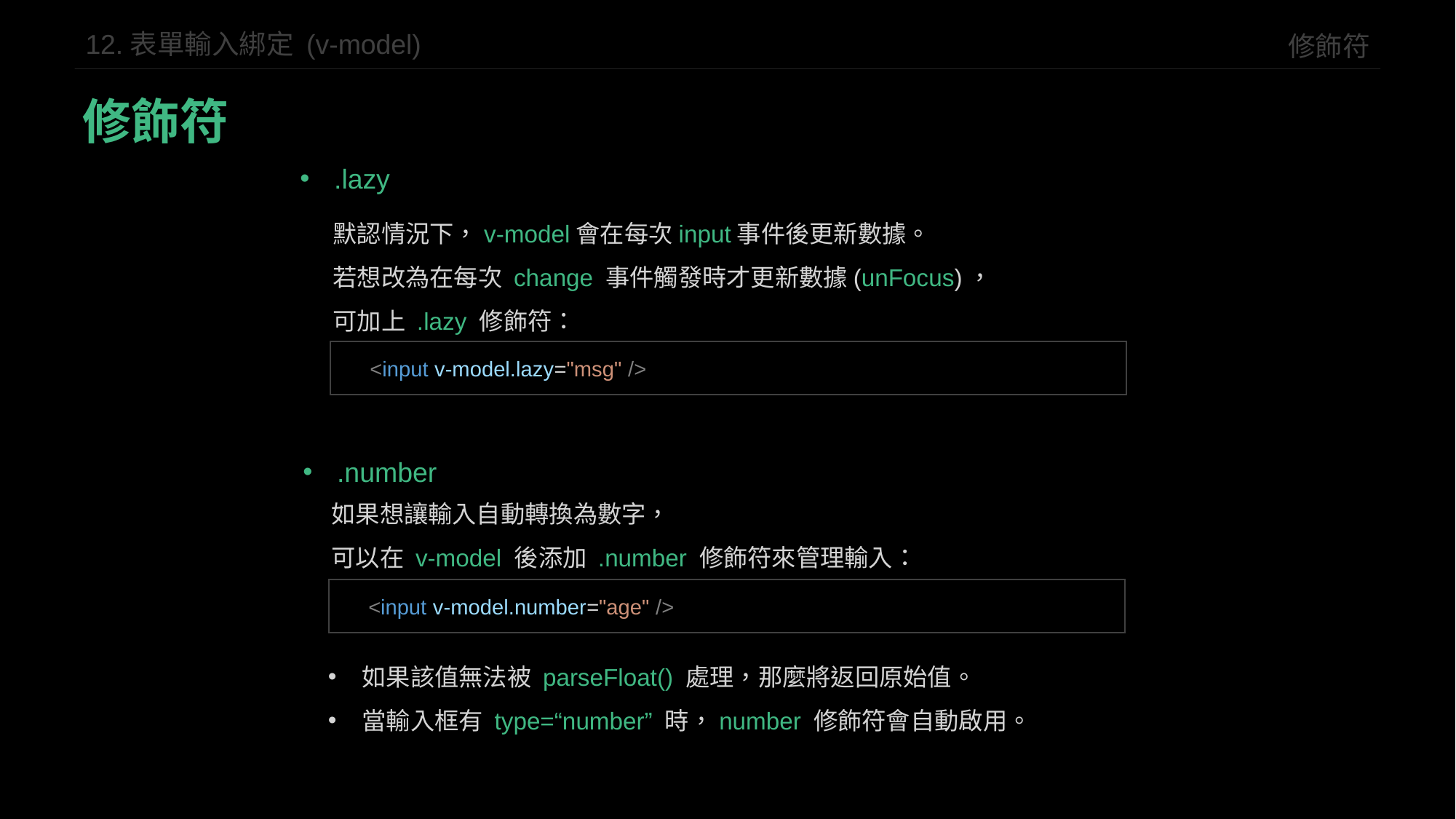

修飾符
12.表單輸入綁定 (v-model)
修飾符
.lazy
默認情況下，v-model會在每次input事件後更新數據。
若想改為在每次 change 事件觸發時才更新數據(unFocus)，
可加上 .lazy 修飾符：

<input v-model.lazy="msg" />
.number
如果想讓輸入自動轉換為數字，
可以在 v-model 後添加 .number 修飾符來管理輸入：

<input v-model.number="age" />
如果該值無法被 parseFloat() 處理，那麼將返回原始值。
當輸入框有 type=“number” 時，number 修飾符會自動啟用。